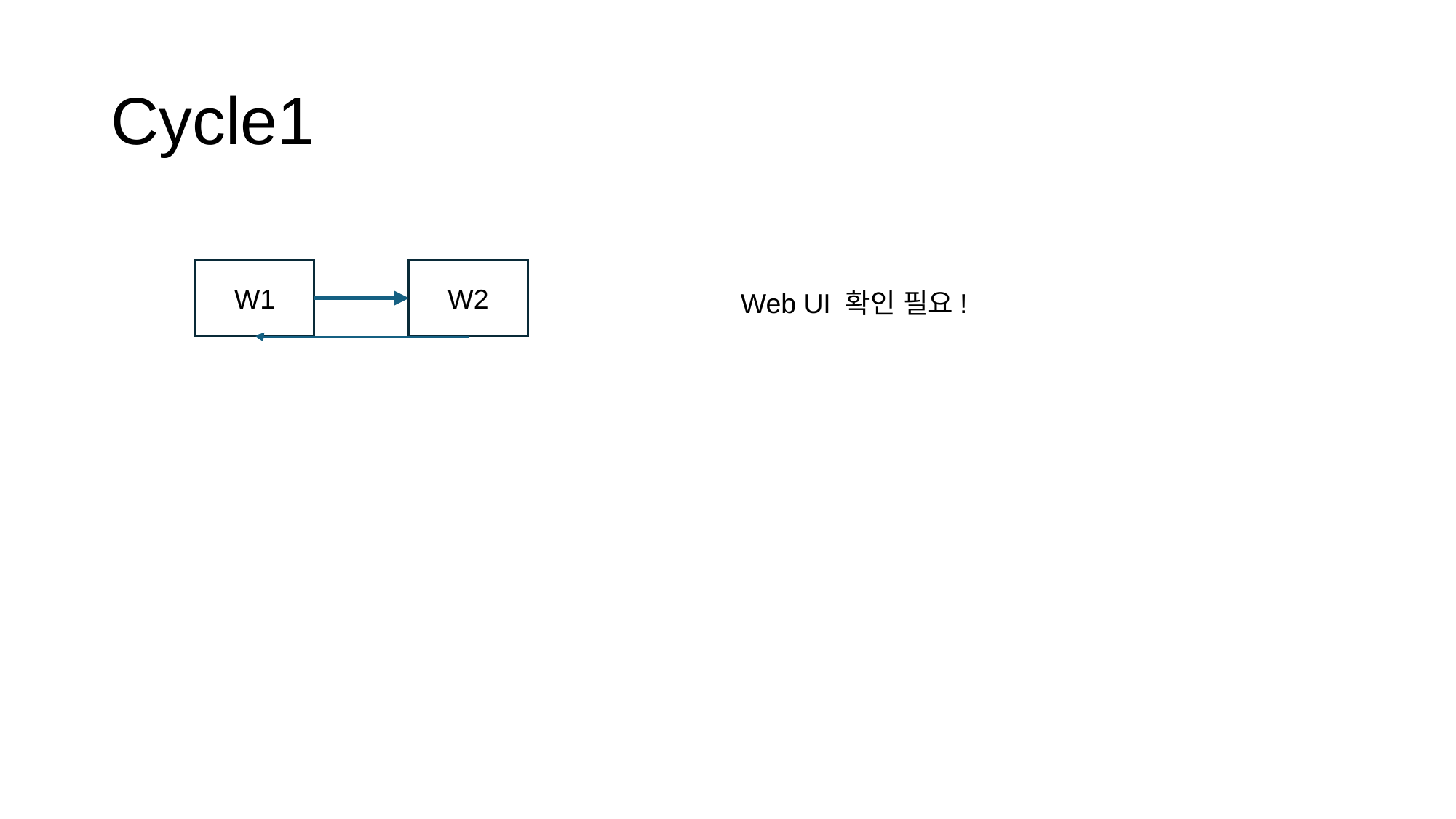

# Cycle1
W1
W2
Web UI 확인 필요!